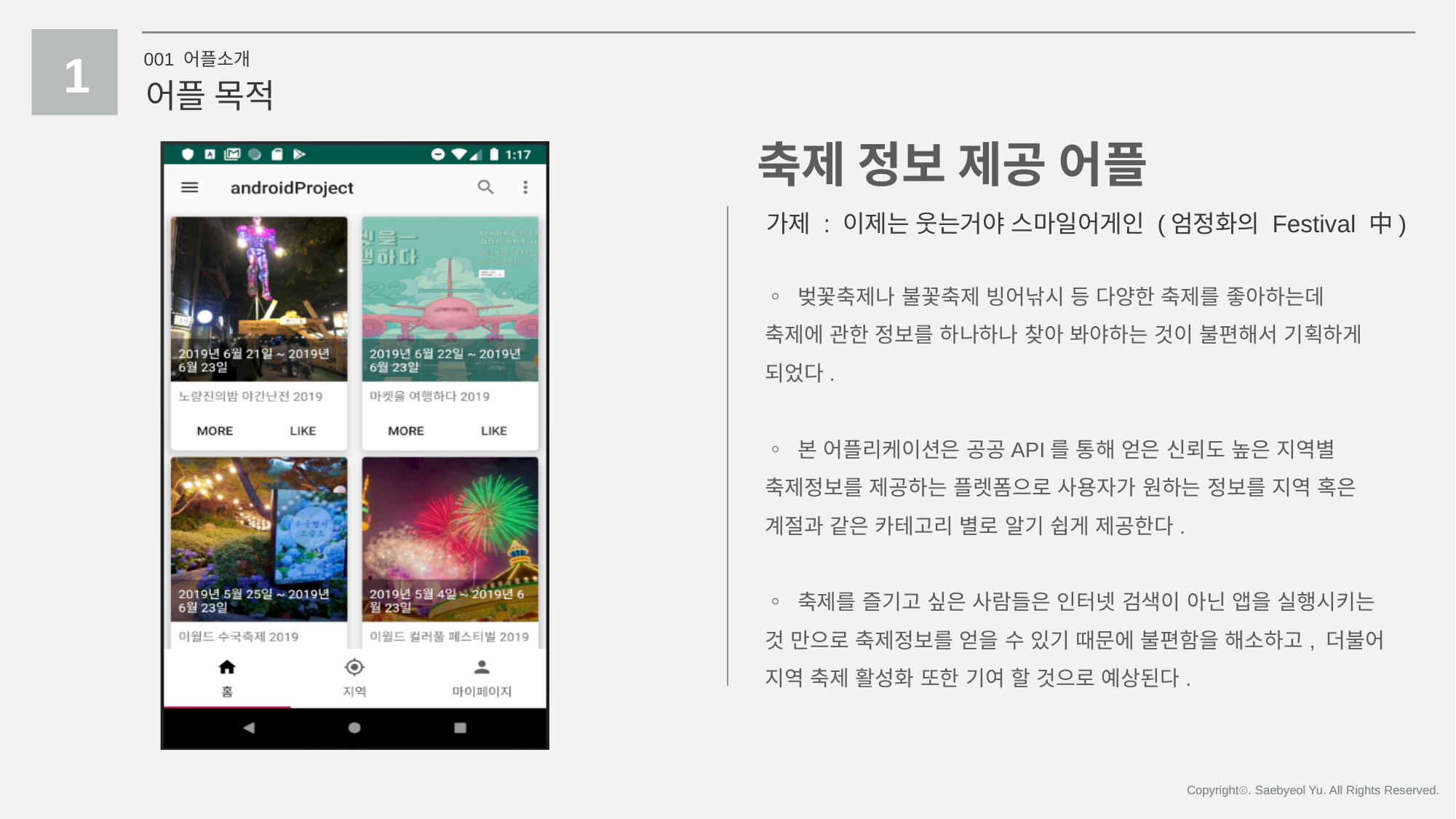

1
001 어플소개
어플 목적
축제 정보 제공 어플

가제 : 이제는 웃는거야 스마일어게인 (엄정화의 Festival 中)

◦ 벚꽃축제나 불꽃축제 빙어낚시 등 다양한 축제를 좋아하는데 축제에 관한 정보를 하나하나 찾아 봐야하는 것이 불편해서 기획하게 되었다.

◦ 본 어플리케이션은 공공API를 통해 얻은 신뢰도 높은 지역별 축제정보를 제공하는 플렛폼으로 사용자가 원하는 정보를 지역 혹은 계절과 같은 카테고리 별로 알기 쉽게 제공한다.

◦ 축제를 즐기고 싶은 사람들은 인터넷 검색이 아닌 앱을 실행시키는 것 만으로 축제정보를 얻을 수 있기 때문에 불편함을 해소하고, 더불어 지역 축제 활성화 또한 기여 할 것으로 예상된다.
어플 메인 사진
넣어주세용
Copyrightⓒ. Saebyeol Yu. All Rights Reserved.